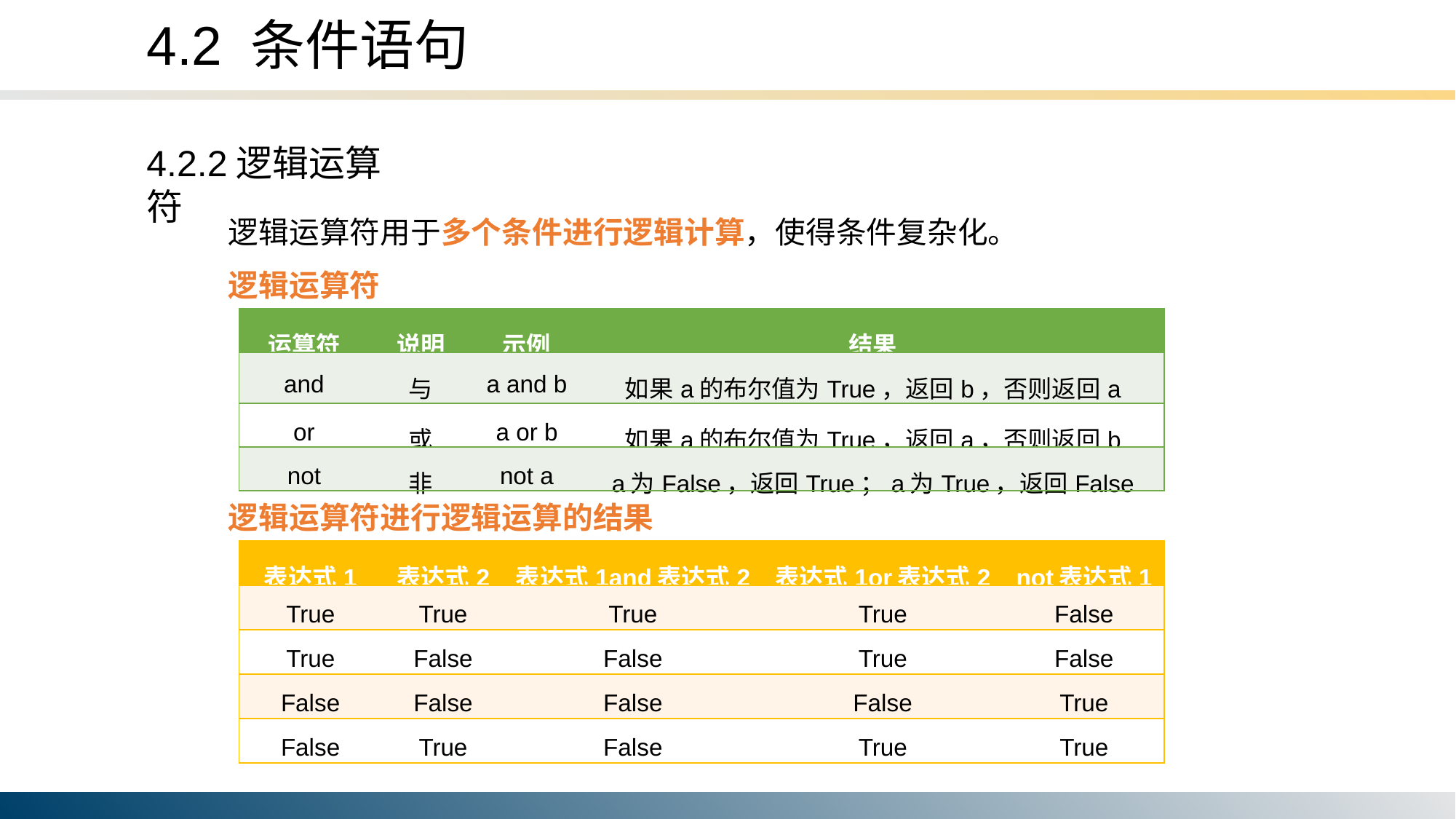

4.2 条件语句
4.2.2逻辑运算符
逻辑运算符用于多个条件进行逻辑计算，使得条件复杂化。
逻辑运算符
| 运算符 | 说明 | 示例 | 结果 |
| --- | --- | --- | --- |
| and | 与 | a and b | 如果a的布尔值为True，返回b，否则返回a |
| or | 或 | a or b | 如果a的布尔值为True，返回a，否则返回b |
| not | 非 | not a | a为False，返回True；a为True，返回False |
逻辑运算符进行逻辑运算的结果
| 表达式1 | 表达式2 | 表达式1and表达式2 | 表达式1or表达式2 | not表达式1 |
| --- | --- | --- | --- | --- |
| True | True | True | True | False |
| True | False | False | True | False |
| False | False | False | False | True |
| False | True | False | True | True |